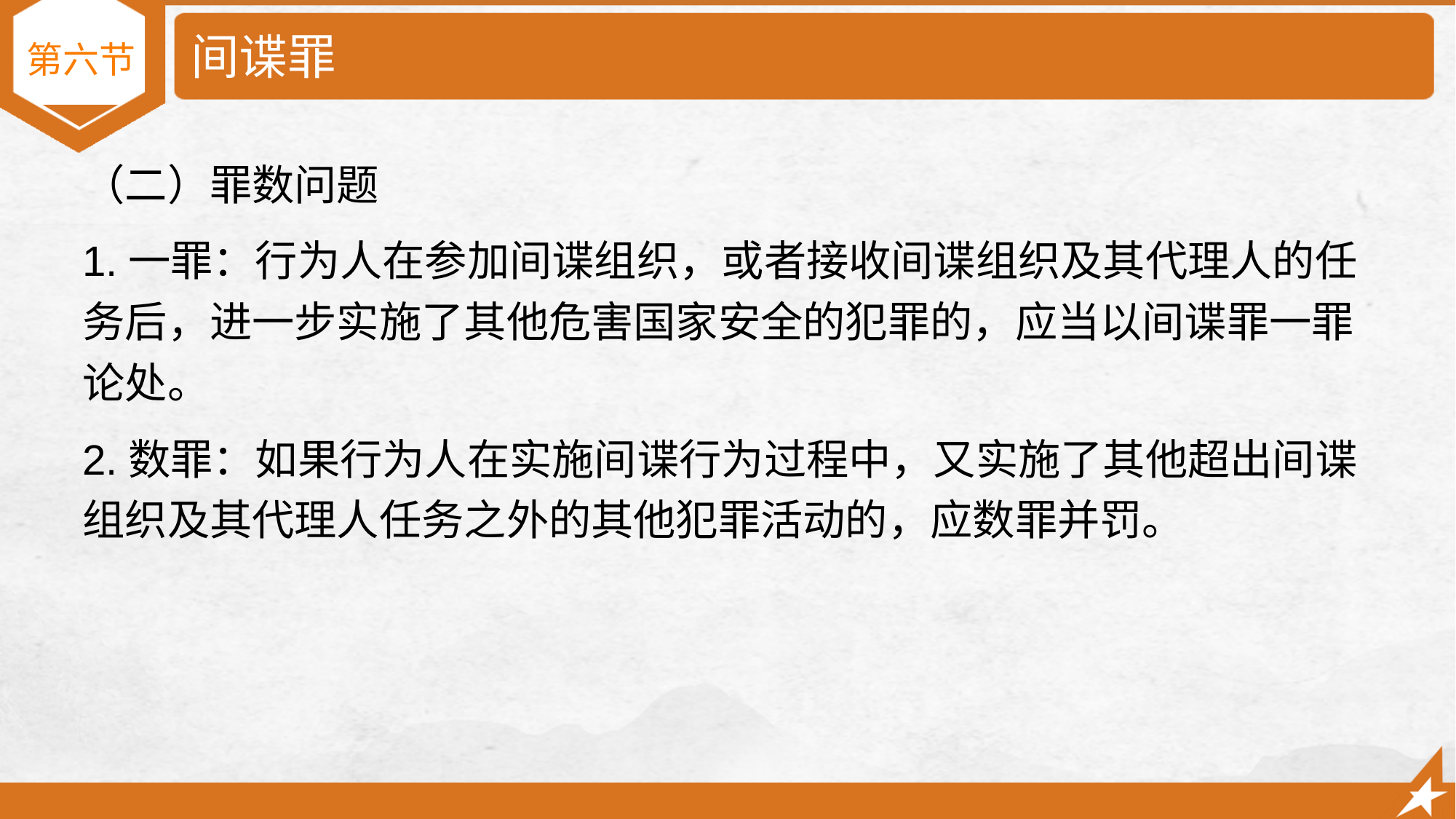

# 间谍罪
第六节
（二）罪数问题
1.一罪：行为人在参加间谍组织，或者接收间谍组织及其代理人的任务后，进一步实施了其他危害国家安全的犯罪的，应当以间谍罪一罪论处。
2.数罪：如果行为人在实施间谍行为过程中，又实施了其他超出间谍组织及其代理人任务之外的其他犯罪活动的，应数罪并罚。